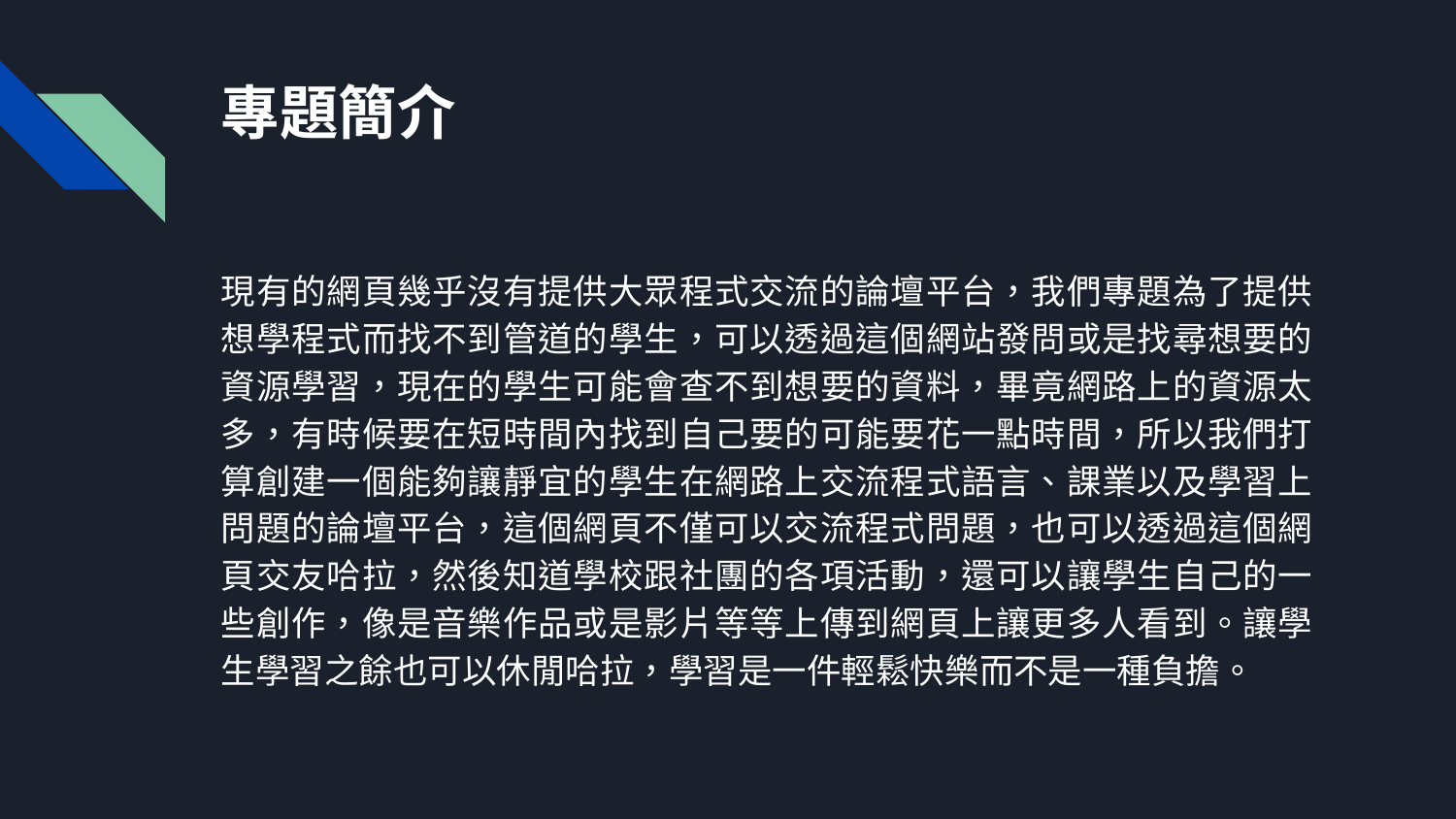

# 專題簡介
現有的網頁幾乎沒有提供大眾程式交流的論壇平台，我們專題為了提供想學程式而找不到管道的學生，可以透過這個網站發問或是找尋想要的資源學習，現在的學生可能會查不到想要的資料，畢竟網路上的資源太多，有時候要在短時間內找到自己要的可能要花一點時間，所以我們打算創建一個能夠讓靜宜的學生在網路上交流程式語言、課業以及學習上問題的論壇平台，這個網頁不僅可以交流程式問題，也可以透過這個網頁交友哈拉，然後知道學校跟社團的各項活動，還可以讓學生自己的一些創作，像是音樂作品或是影片等等上傳到網頁上讓更多人看到。讓學生學習之餘也可以休閒哈拉，學習是一件輕鬆快樂而不是一種負擔。